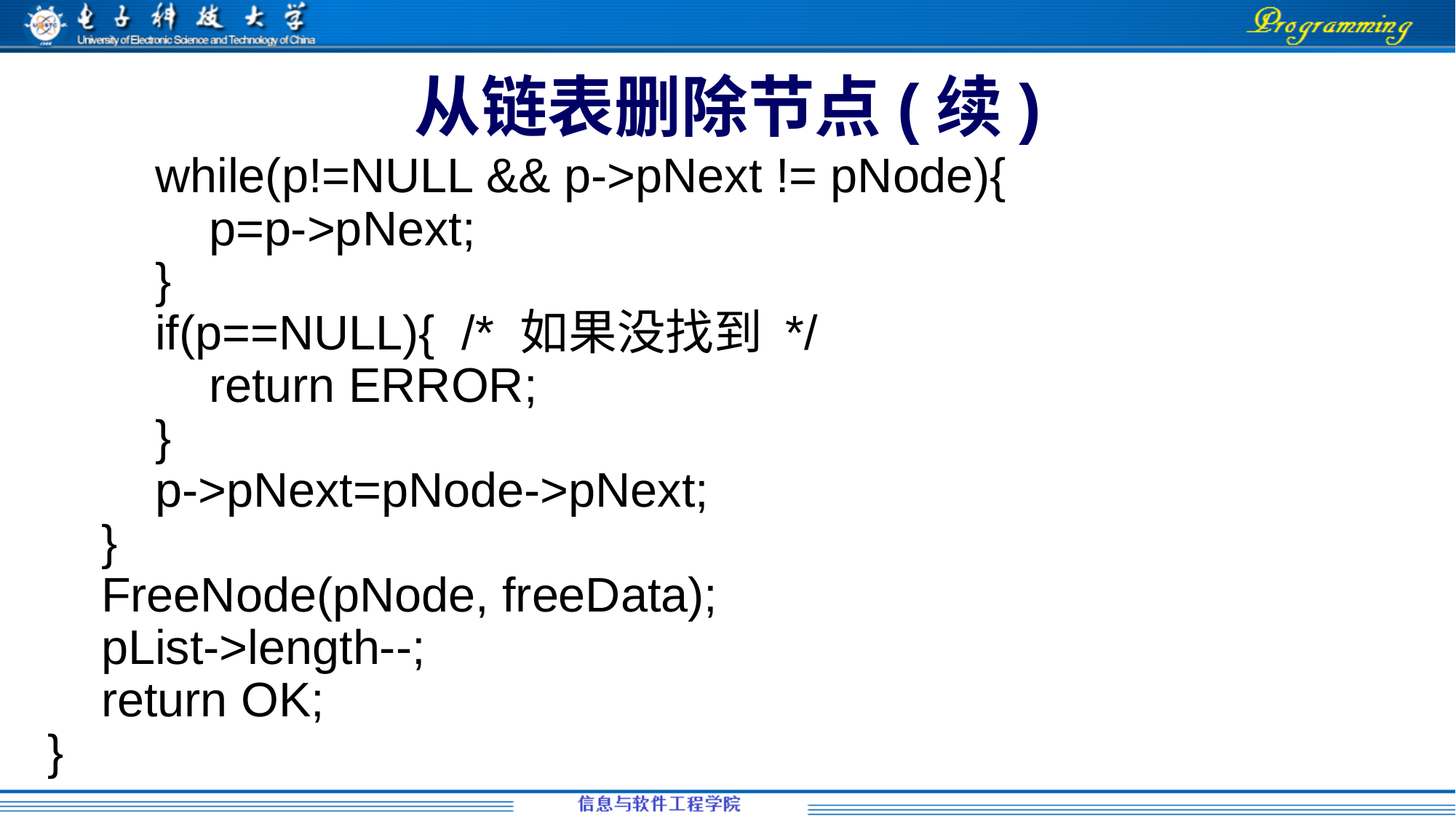

# 从链表删除节点(续)
        while(p!=NULL && p->pNext != pNode){
            p=p->pNext;
        }
        if(p==NULL){  /* 如果没找到 */
            return ERROR;
        }
        p->pNext=pNode->pNext;
    }
    FreeNode(pNode, freeData);
    pList->length--;
    return OK;
}